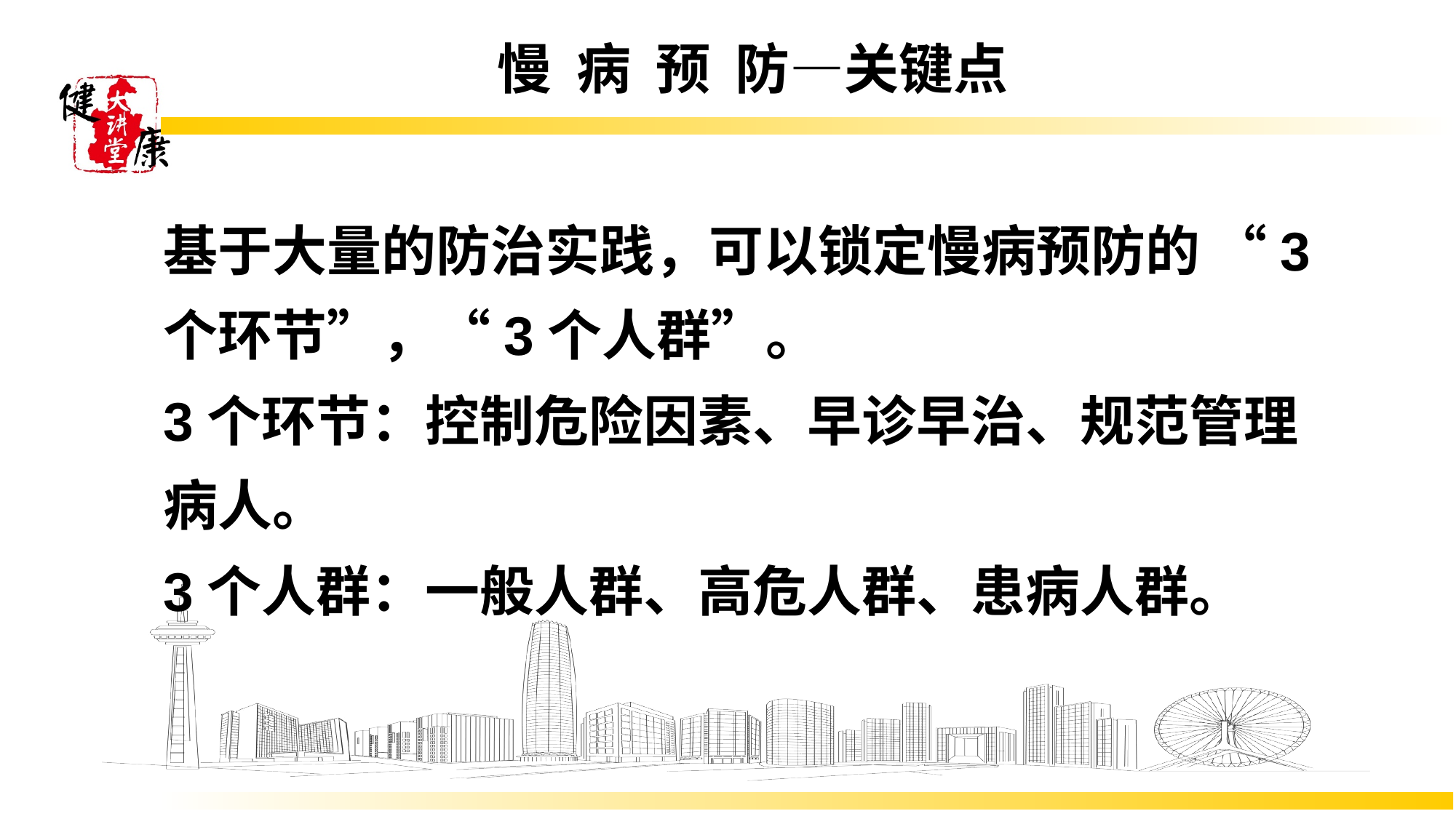

# 慢  病  预  防—关键点
基于大量的防治实践，可以锁定慢病预防的 “3个环节”，“3个人群”。
3个环节：控制危险因素、早诊早治、规范管理病人。
3个人群：一般人群、高危人群、患病人群。